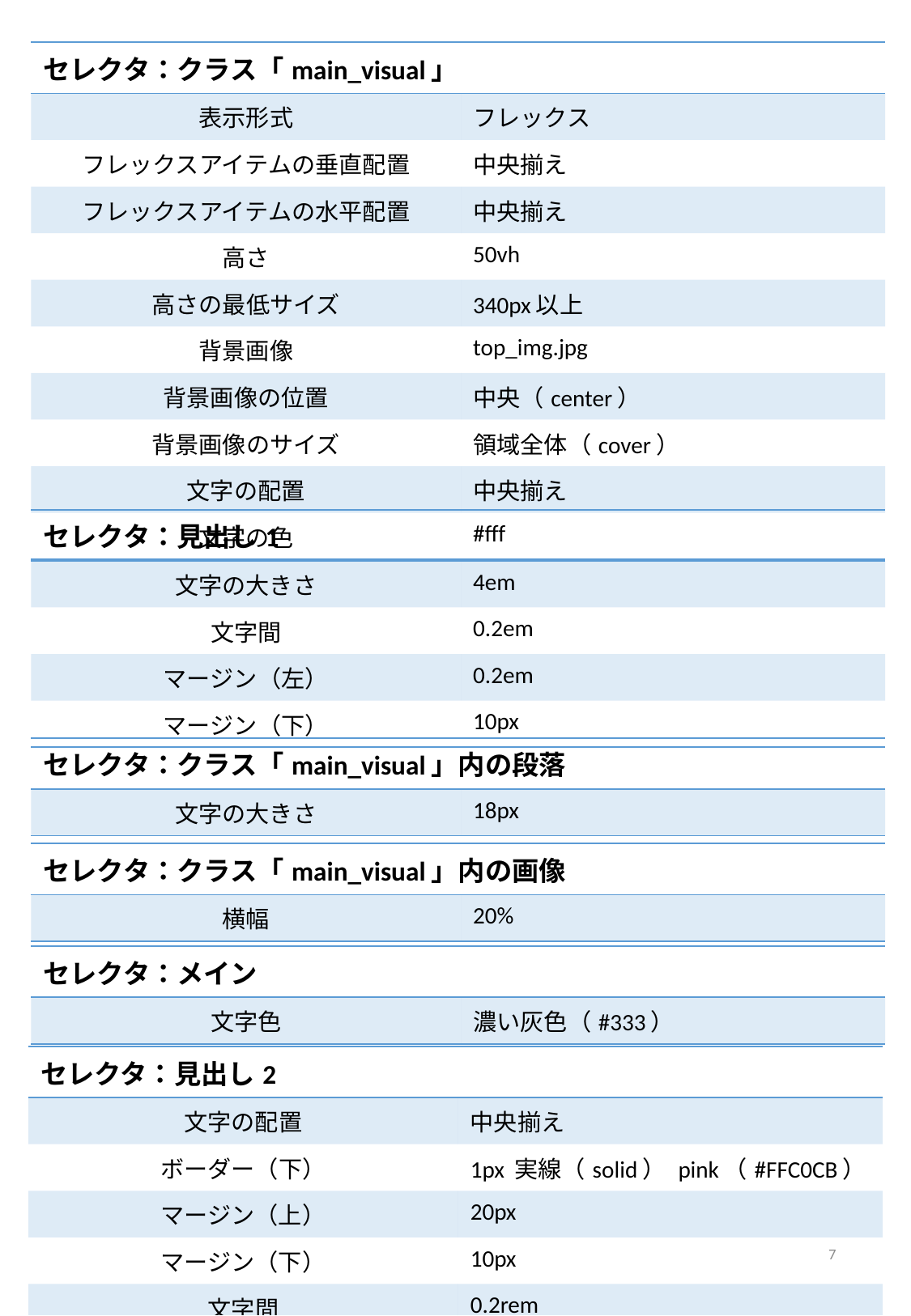

| セレクタ：クラス「main\_visual」 |  |
| --- | --- |
| 表示形式 | フレックス |
| フレックスアイテムの垂直配置 | 中央揃え |
| フレックスアイテムの水平配置 | 中央揃え |
| 高さ | 50vh |
| 高さの最低サイズ | 340px以上 |
| 背景画像 | top\_img.jpg |
| 背景画像の位置 | 中央（center） |
| 背景画像のサイズ | 領域全体（cover） |
| 文字の配置 | 中央揃え |
| 文字の色 | #fff |
| セレクタ：見出し1 |  |
| --- | --- |
| 文字の大きさ | 4em |
| 文字間 | 0.2em |
| マージン（左） | 0.2em |
| マージン（下） | 10px |
| セレクタ：クラス「main\_visual」内の段落 |  |
| --- | --- |
| 文字の大きさ | 18px |
| セレクタ：クラス「main\_visual」内の画像 |  |
| --- | --- |
| 横幅 | 20% |
| セレクタ：メイン |  |
| --- | --- |
| 文字色 | 濃い灰色（#333） |
| セレクタ：見出し2 |  |
| --- | --- |
| 文字の配置 | 中央揃え |
| ボーダー（下） | 1px 実線（solid） pink（#FFC0CB） |
| マージン（上） | 20px |
| マージン（下） | 10px |
| 文字間 | 0.2rem |
7